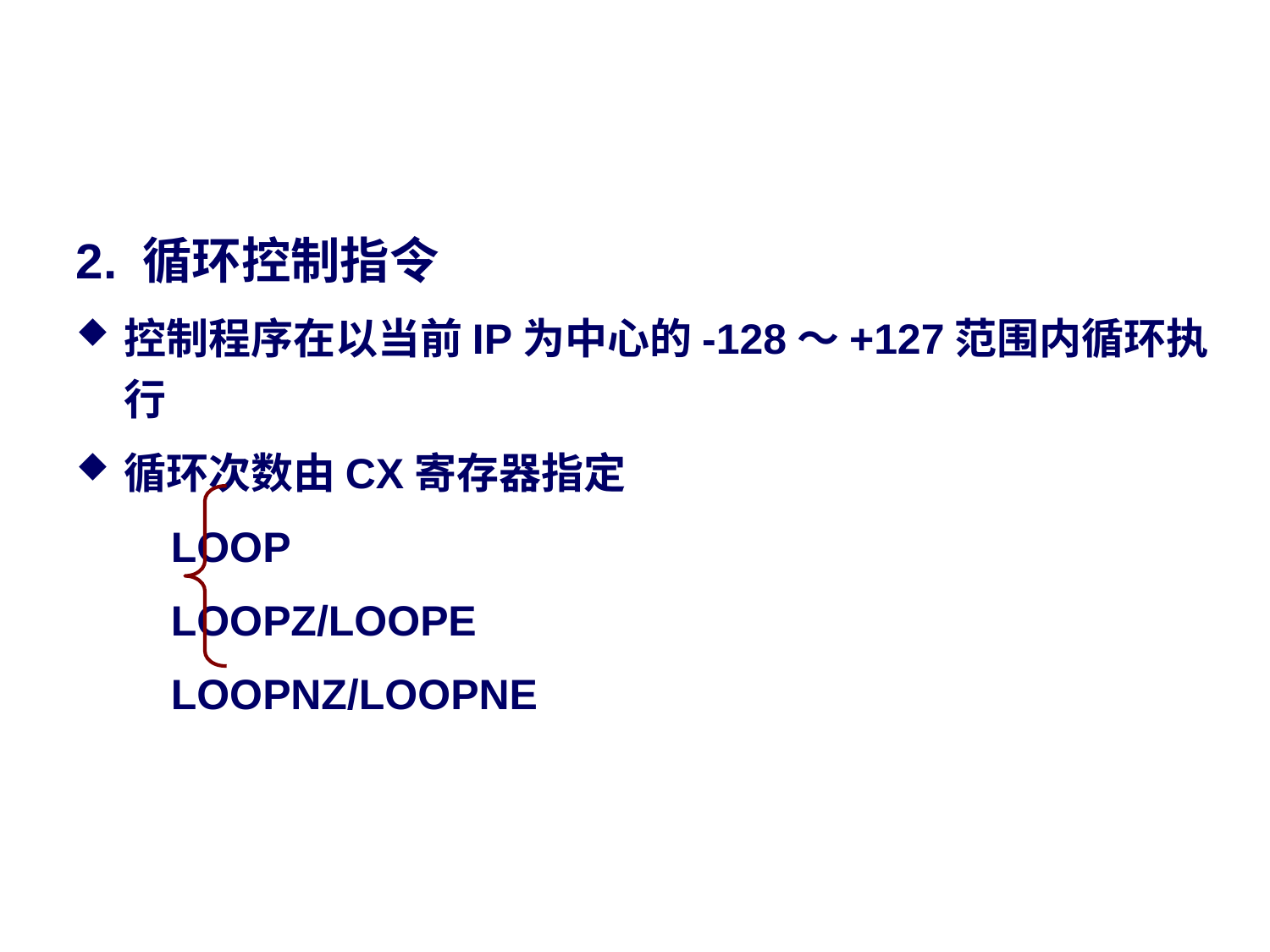

#
2. 循环控制指令
控制程序在以当前IP为中心的-128～+127范围内循环执行
循环次数由CX寄存器指定
        LOOP
        LOOPZ/LOOPE
        LOOPNZ/LOOPNE